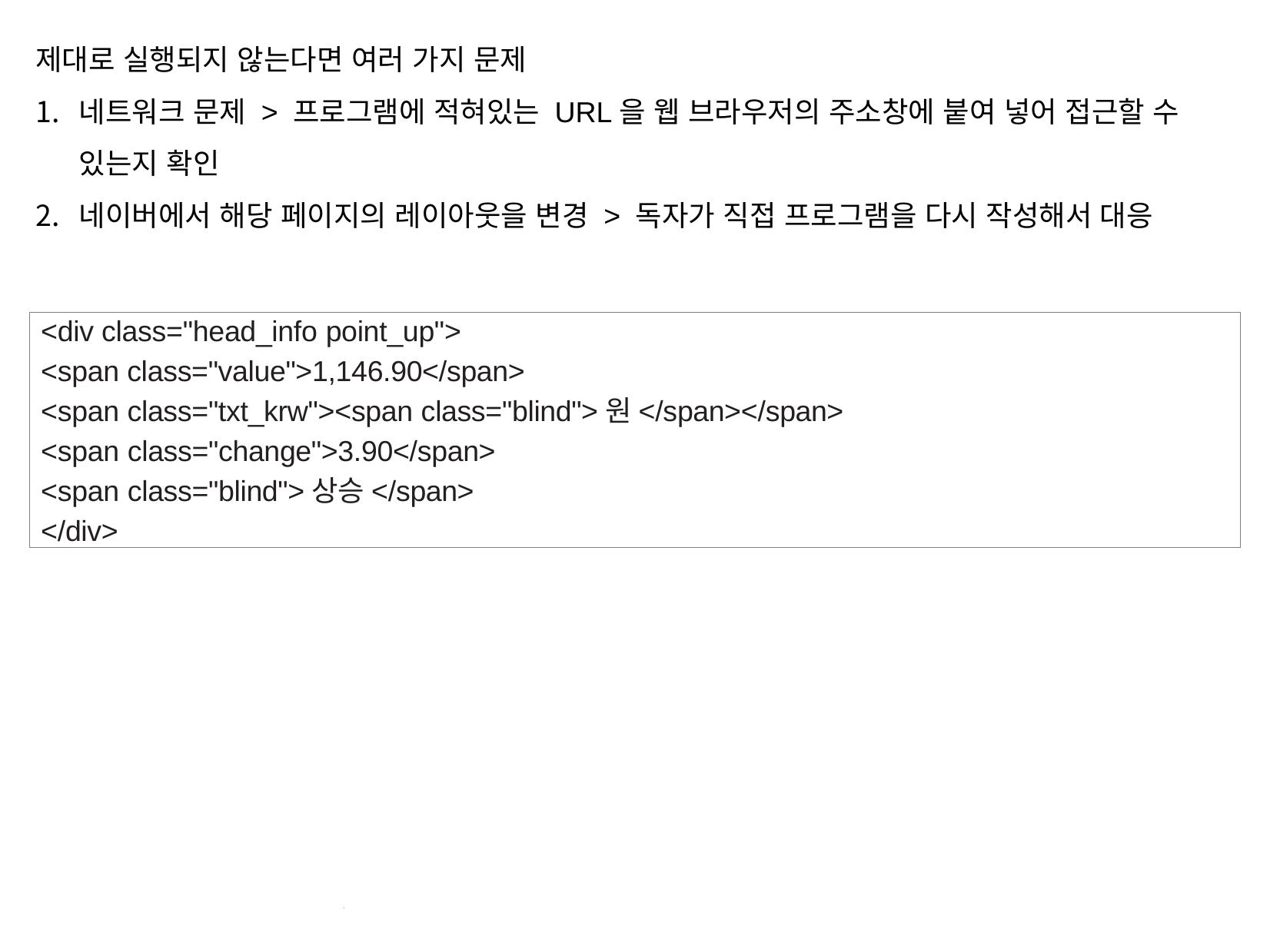

제대로 실행되지 않는다면 여러 가지 문제
네트워크 문제 > 프로그램에 적혀있는 URL을 웹 브라우저의 주소창에 붙여 넣어 접근할 수 있는지 확인
네이버에서 해당 페이지의 레이아웃을 변경 > 독자가 직접 프로그램을 다시 작성해서 대응
<div class="head_info point_up">
<span class="value">1,146.90</span>
<span class="txt_krw"><span class="blind">원</span></span>
<span class="change">3.90</span>
<span class="blind">상승</span>
</div>